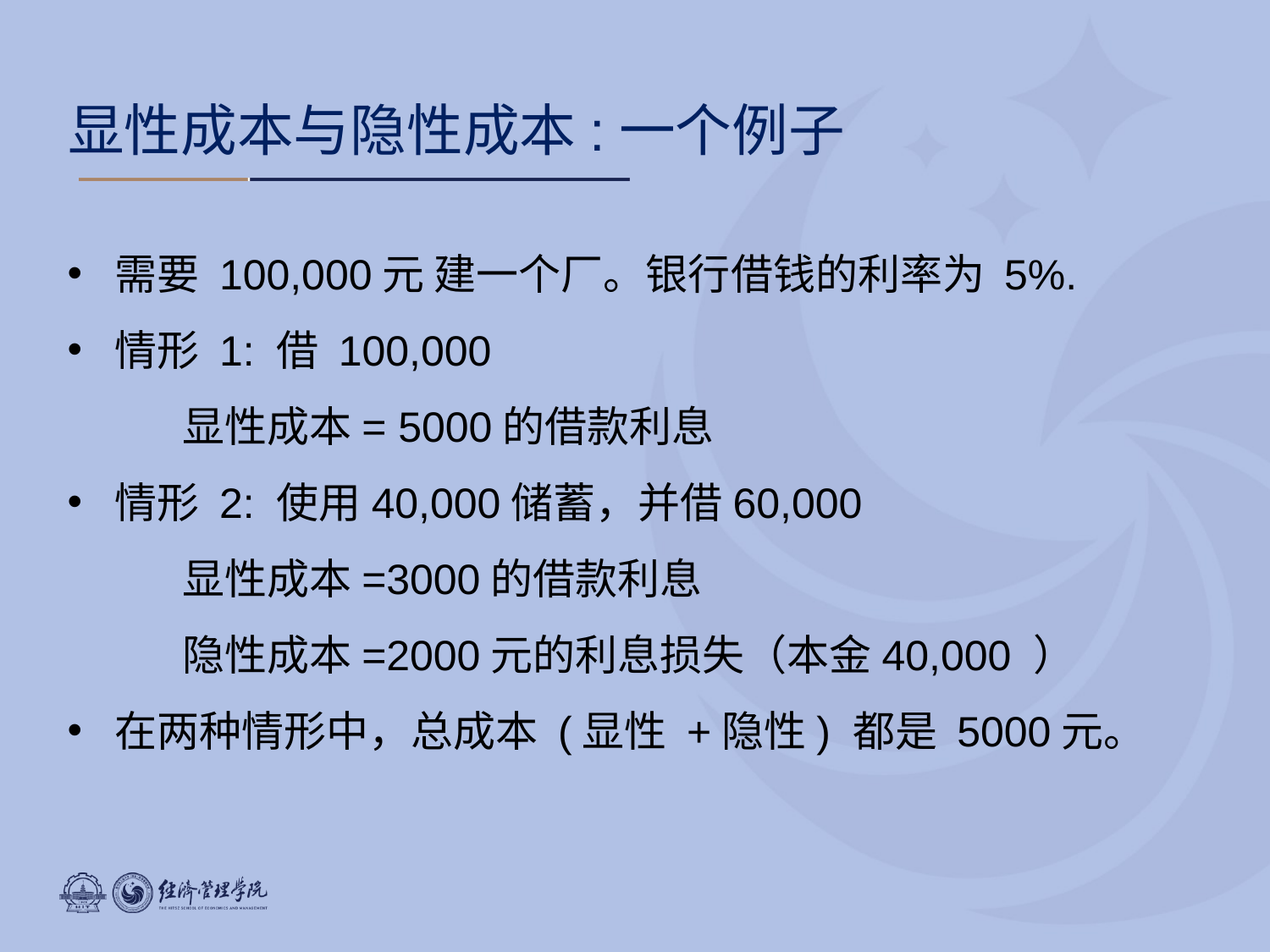

# 显性成本与隐性成本:一个例子
需要 100,000元 建一个厂。银行借钱的利率为 5%.
情形 1: 借 100,000
           显性成本= 5000的借款利息
情形 2: 使用40,000储蓄，并借60,000
           显性成本=3000的借款利息
           隐性成本=2000元的利息损失（本金40,000 ）
在两种情形中，总成本 (显性 +隐性) 都是 5000元。